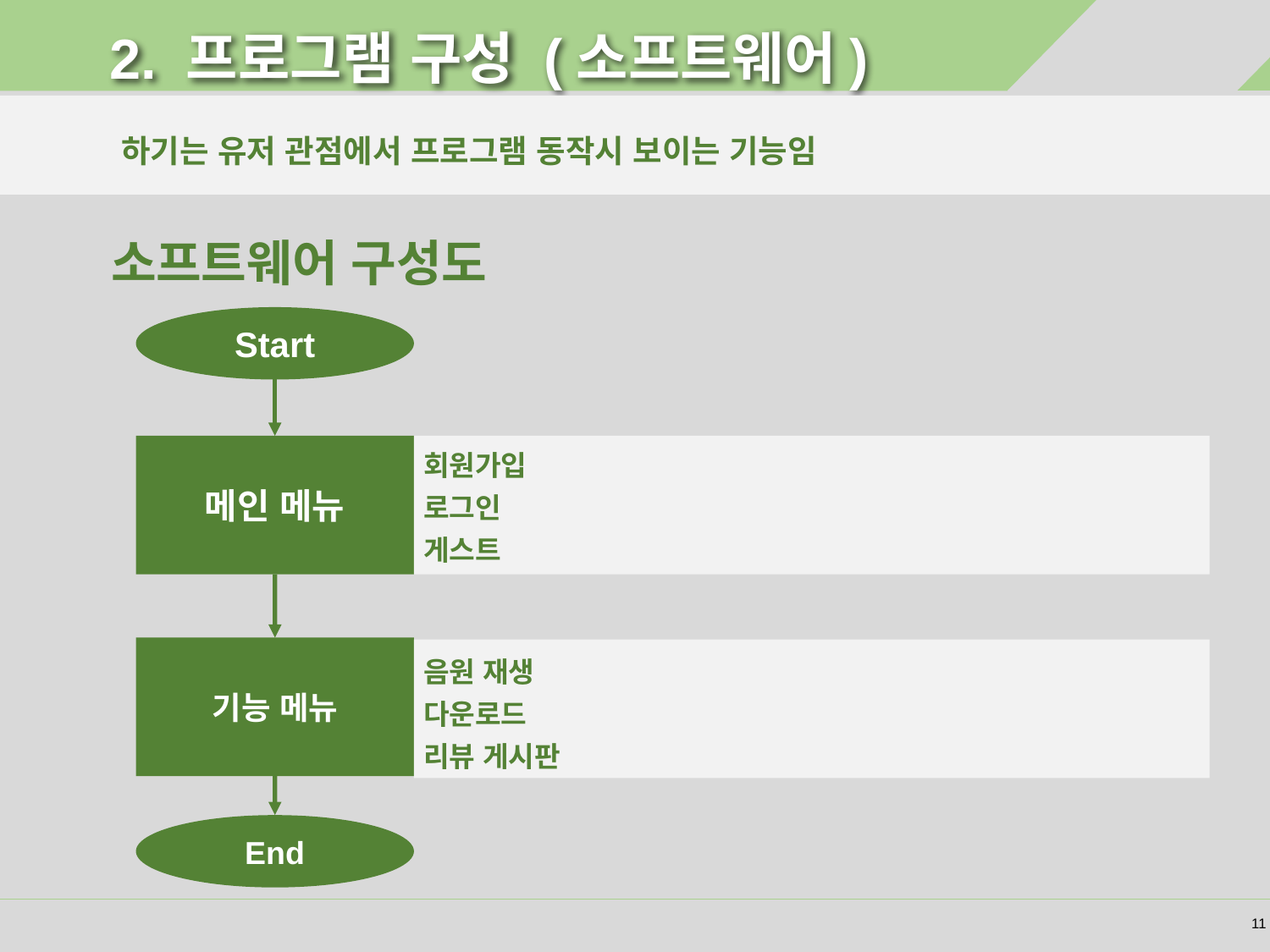

# 2. 프로그램 구성 (소프트웨어)
          하기는 유저 관점에서 프로그램 동작시 보이는 기능임
소프트웨어 구성도
Start
회원가입
로그인
게스트

메인 메뉴
기능 메뉴
음원 재생
다운로드
리뷰 게시판

End